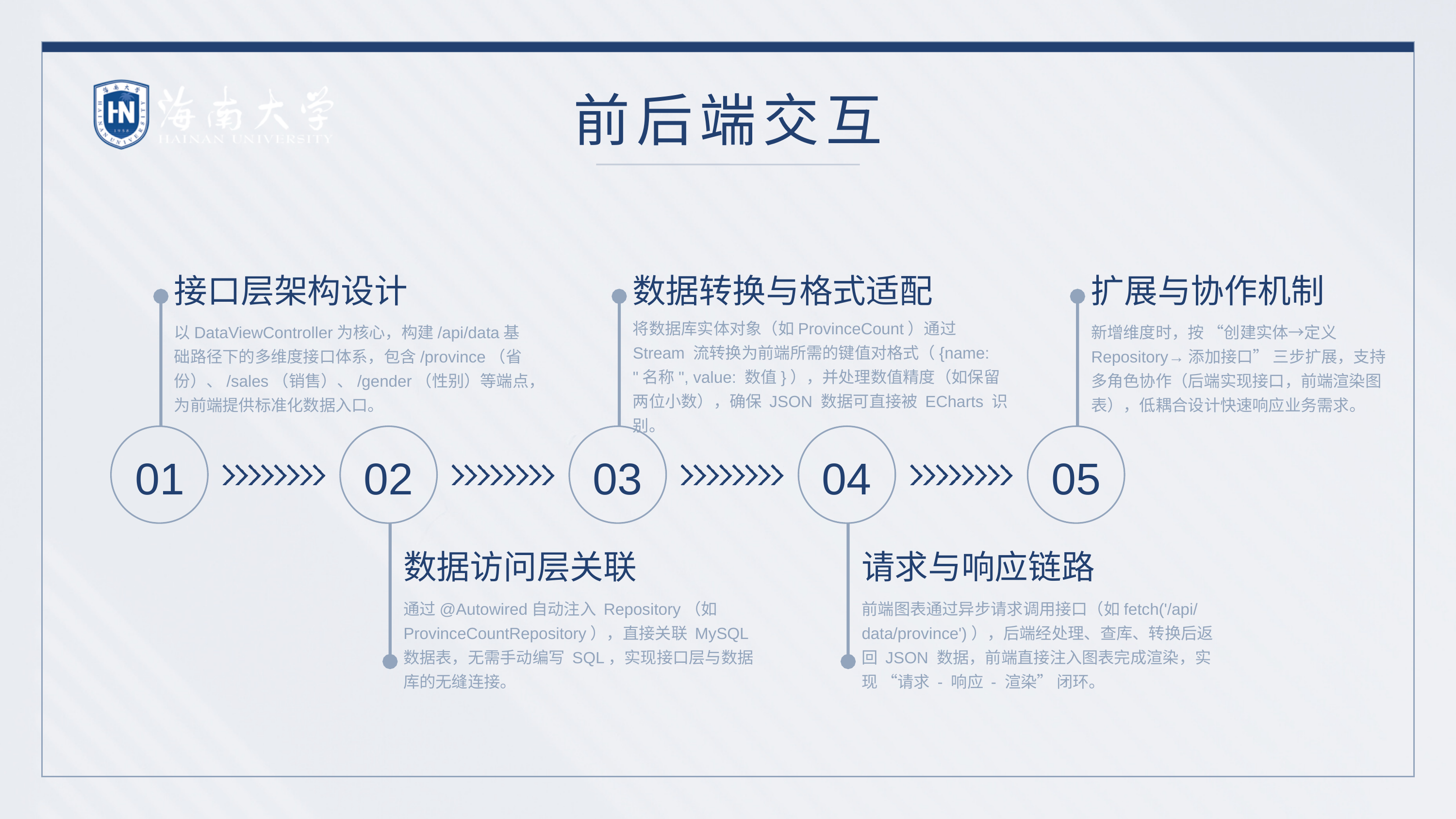

前后端交互

接口层架构设计
数据转换与格式适配
扩展与协作机制

将数据库实体对象（如ProvinceCount）通过 Stream 流转换为前端所需的键值对格式（{name: "名称", value: 数值}），并处理数值精度（如保留两位小数），确保 JSON 数据可直接被 ECharts 识别。
以DataViewController为核心，构建/api/data基础路径下的多维度接口体系，包含/province（省份）、/sales（销售）、/gender（性别）等端点，为前端提供标准化数据入口。
新增维度时，按 “创建实体→定义 Repository→添加接口” 三步扩展，支持多角色协作（后端实现接口，前端渲染图表），低耦合设计快速响应业务需求。

01
02
03
04
05

数据访问层关联
请求与响应链路
通过@Autowired自动注入 Repository（如ProvinceCountRepository），直接关联 MySQL 数据表，无需手动编写 SQL，实现接口层与数据库的无缝连接。
前端图表通过异步请求调用接口（如fetch('/api/data/province')），后端经处理、查库、转换后返回 JSON 数据，前端直接注入图表完成渲染，实现 “请求 - 响应 - 渲染” 闭环。